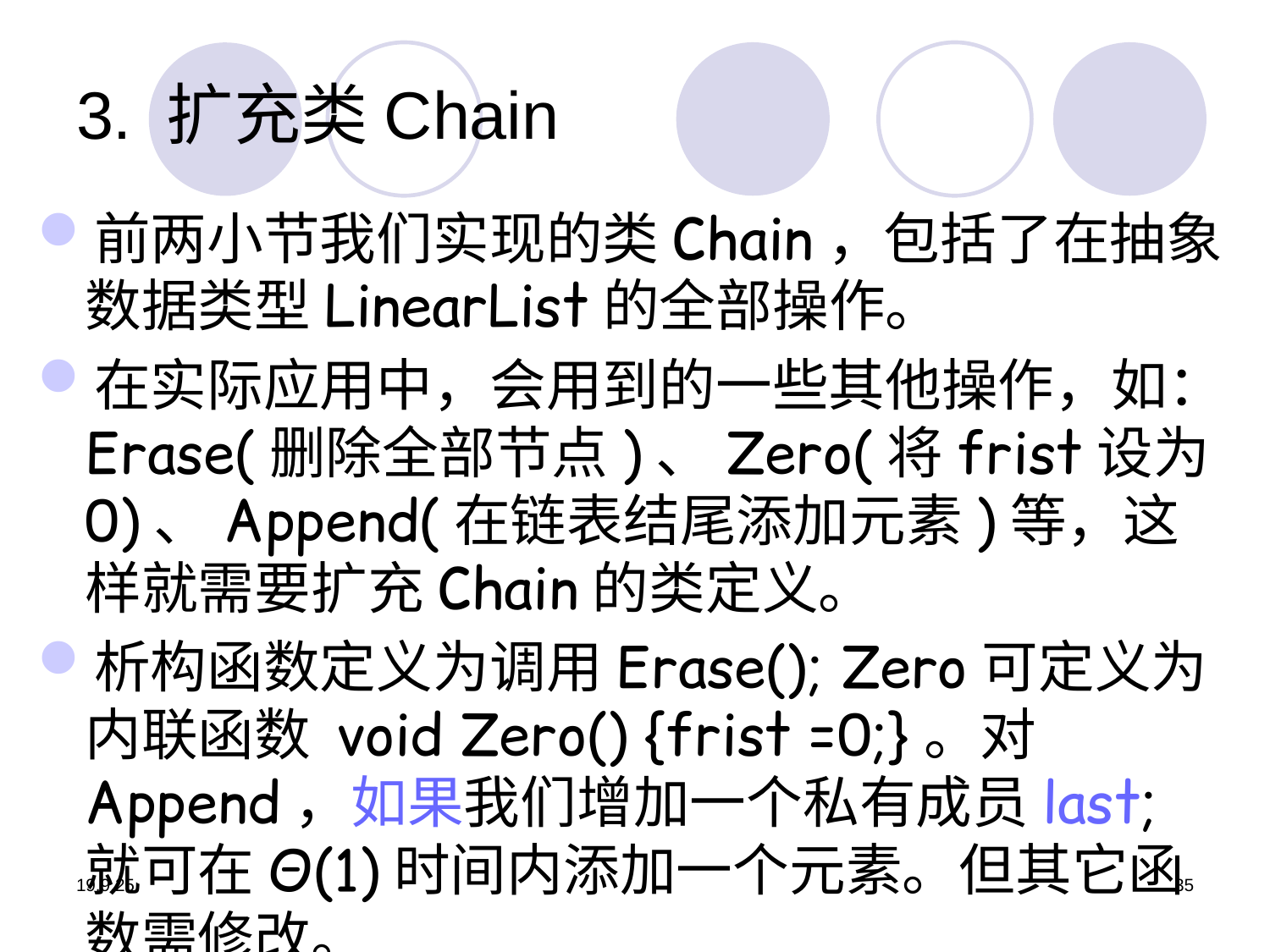

# 3. 扩充类Chain
前两小节我们实现的类Chain，包括了在抽象数据类型LinearList的全部操作。
在实际应用中，会用到的一些其他操作，如：Erase(删除全部节点)、Zero(将frist设为0)、Append(在链表结尾添加元素)等，这样就需要扩充Chain的类定义。
析构函数定义为调用Erase(); Zero可定义为内联函数 void Zero() {frist =0;}。对Append，如果我们增加一个私有成员last; 就可在Θ(1)时间内添加一个元素。但其它函数需修改。
19.9.25
35